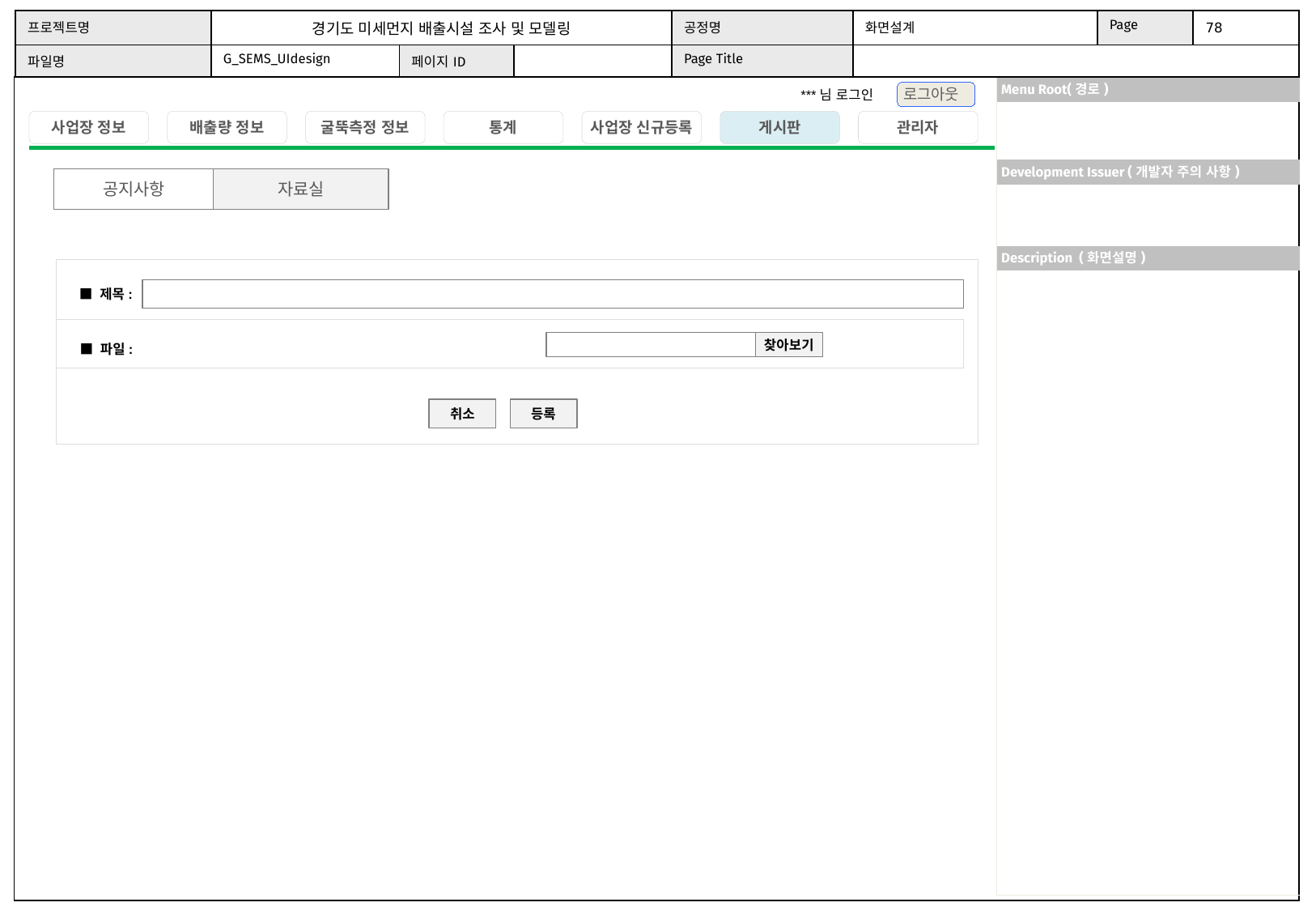

공지사항
자료실

■ 제목:

■ 파일:

찾아보기
취소
등록